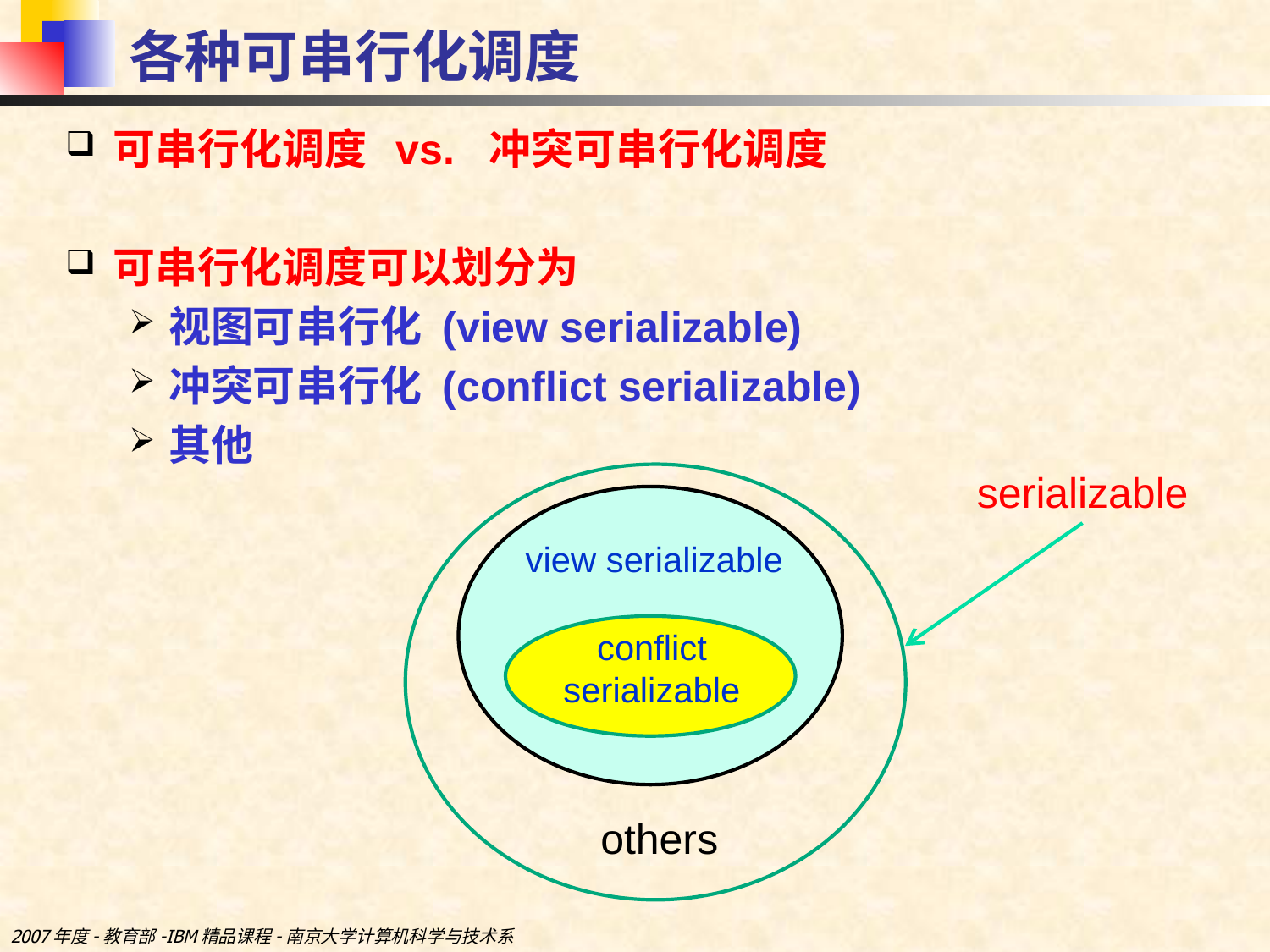

# 各种可串行化调度
可串行化调度  vs.  冲突可串行化调度

可串行化调度可以划分为
视图可串行化 (view serializable)
冲突可串行化 (conflict serializable)
其他

serializable

view serializable

conflict
serializable
others